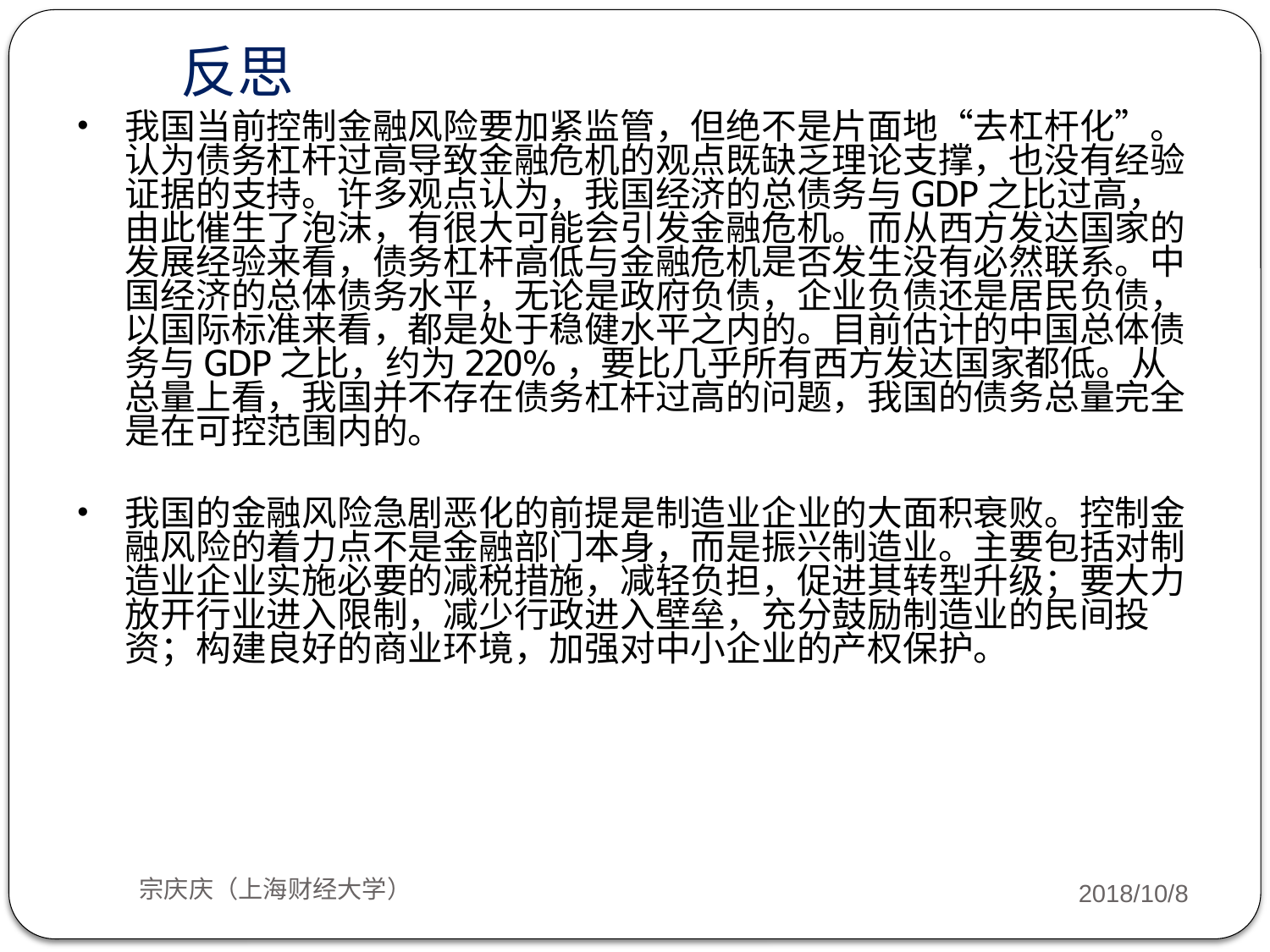

反思
我国当前控制金融风险要加紧监管，但绝不是片面地“去杠杆化”。认为债务杠杆过高导致金融危机的观点既缺乏理论支撑，也没有经验证据的支持。许多观点认为，我国经济的总债务与GDP之比过高，由此催生了泡沫，有很大可能会引发金融危机。而从西方发达国家的发展经验来看，债务杠杆高低与金融危机是否发生没有必然联系。中国经济的总体债务水平，无论是政府负债，企业负债还是居民负债，以国际标准来看，都是处于稳健水平之内的。目前估计的中国总体债务与GDP之比，约为220%，要比几乎所有西方发达国家都低。从总量上看，我国并不存在债务杠杆过高的问题，我国的债务总量完全是在可控范围内的。

我国的金融风险急剧恶化的前提是制造业企业的大面积衰败。控制金融风险的着力点不是金融部门本身，而是振兴制造业。主要包括对制造业企业实施必要的减税措施，减轻负担，促进其转型升级；要大力放开行业进入限制，减少行政进入壁垒，充分鼓励制造业的民间投资；构建良好的商业环境，加强对中小企业的产权保护。
宗庆庆（上海财经大学）
2018/10/8